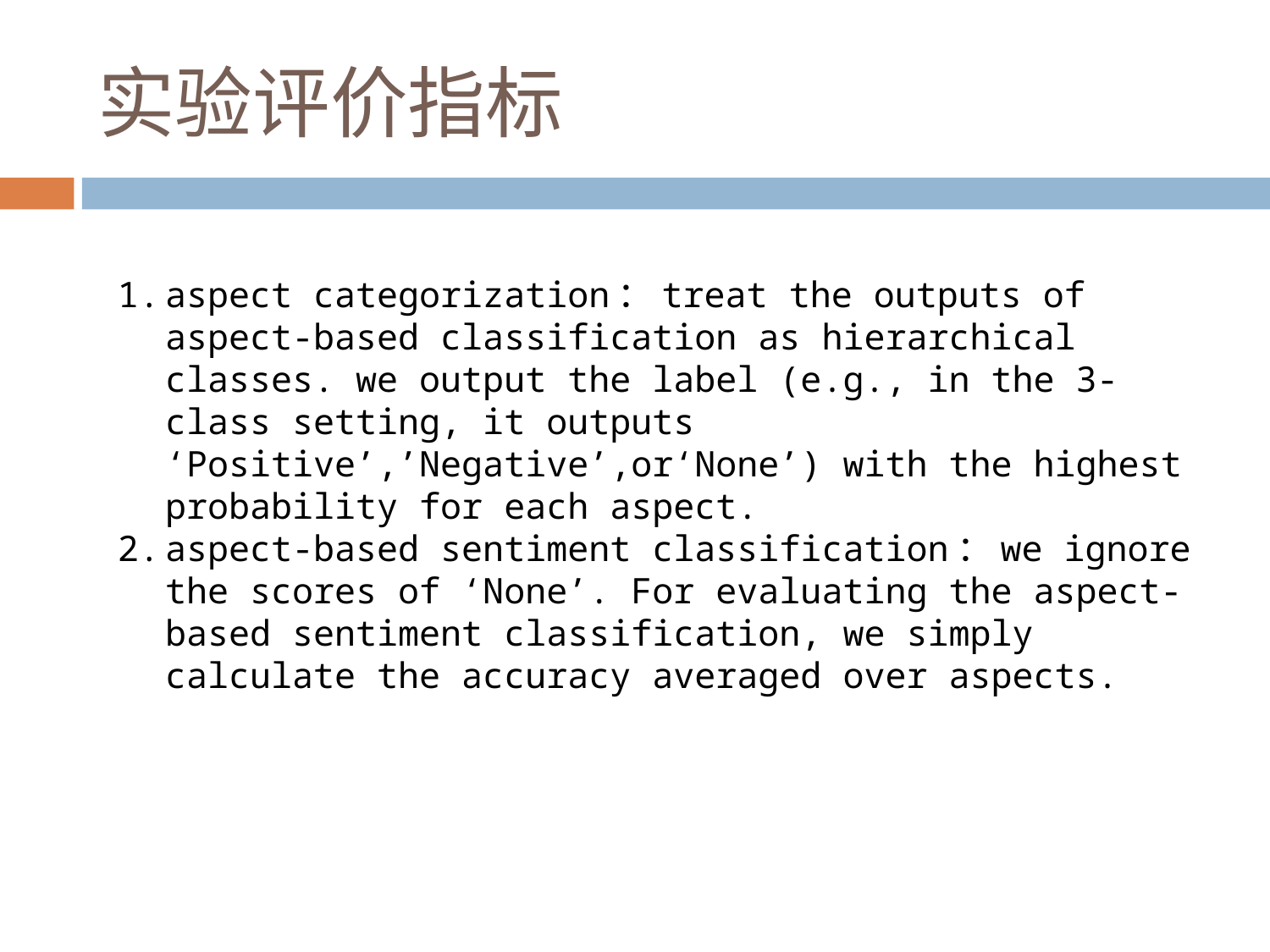

实验评价指标

aspect categorization：treat the outputs of aspect-based classification as hierarchical classes. we output the label (e.g., in the 3-class setting, it outputs ‘Positive’,’Negative’,or‘None’) with the highest probability for each aspect.
aspect-based sentiment classification：we ignore the scores of ‘None’. For evaluating the aspect-based sentiment classification, we simply calculate the accuracy averaged over aspects.